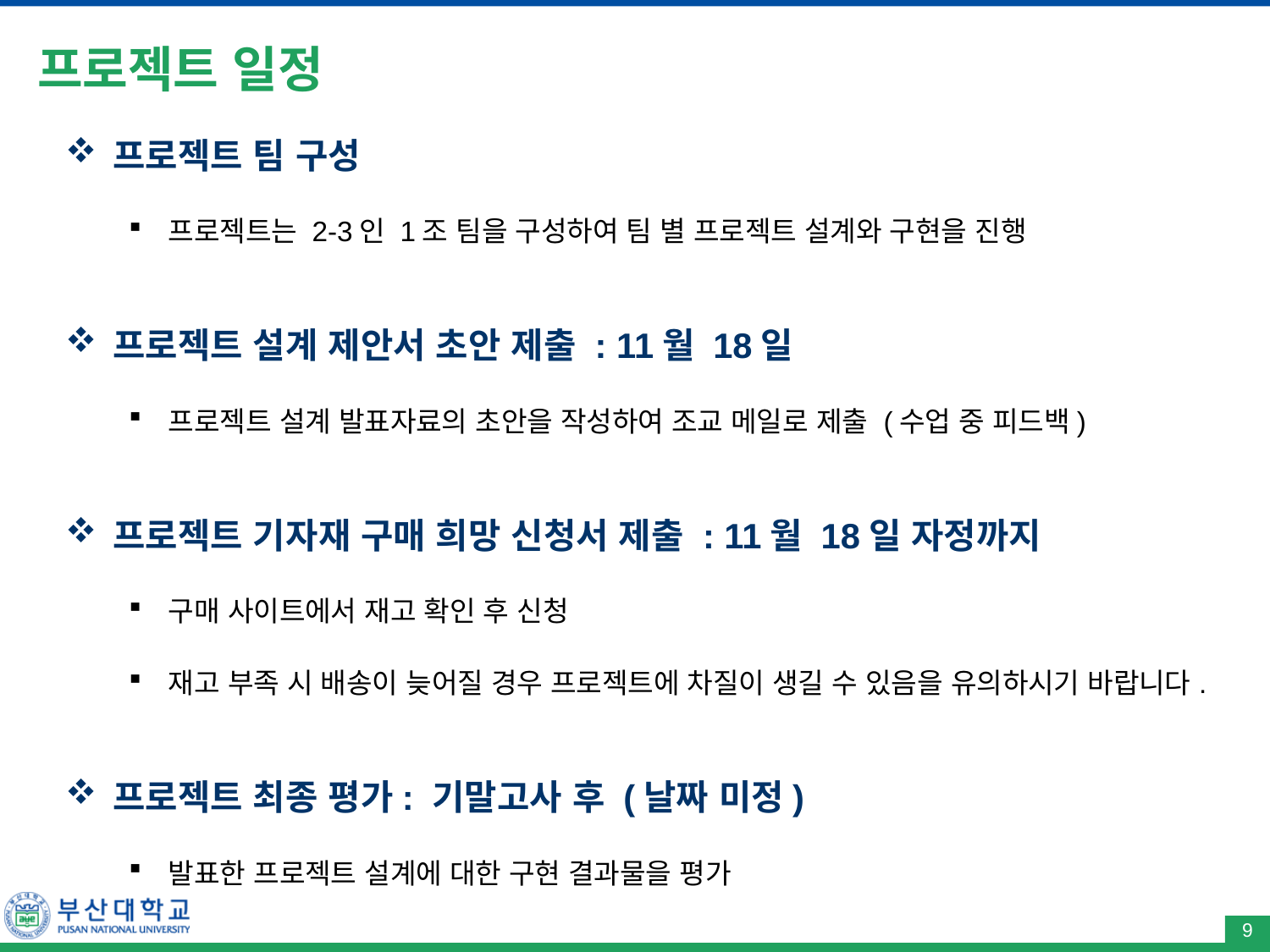

# 프로젝트 일정
프로젝트 팀 구성
프로젝트는 2-3인 1조 팀을 구성하여 팀 별 프로젝트 설계와 구현을 진행

프로젝트 설계 제안서 초안 제출 : 11월 18일
프로젝트 설계 발표자료의 초안을 작성하여 조교 메일로 제출 (수업 중 피드백)

프로젝트 기자재 구매 희망 신청서 제출 : 11월 18일 자정까지
구매 사이트에서 재고 확인 후 신청
재고 부족 시 배송이 늦어질 경우 프로젝트에 차질이 생길 수 있음을 유의하시기 바랍니다.

프로젝트 최종 평가: 기말고사 후 (날짜 미정)
발표한 프로젝트 설계에 대한 구현 결과물을 평가

9